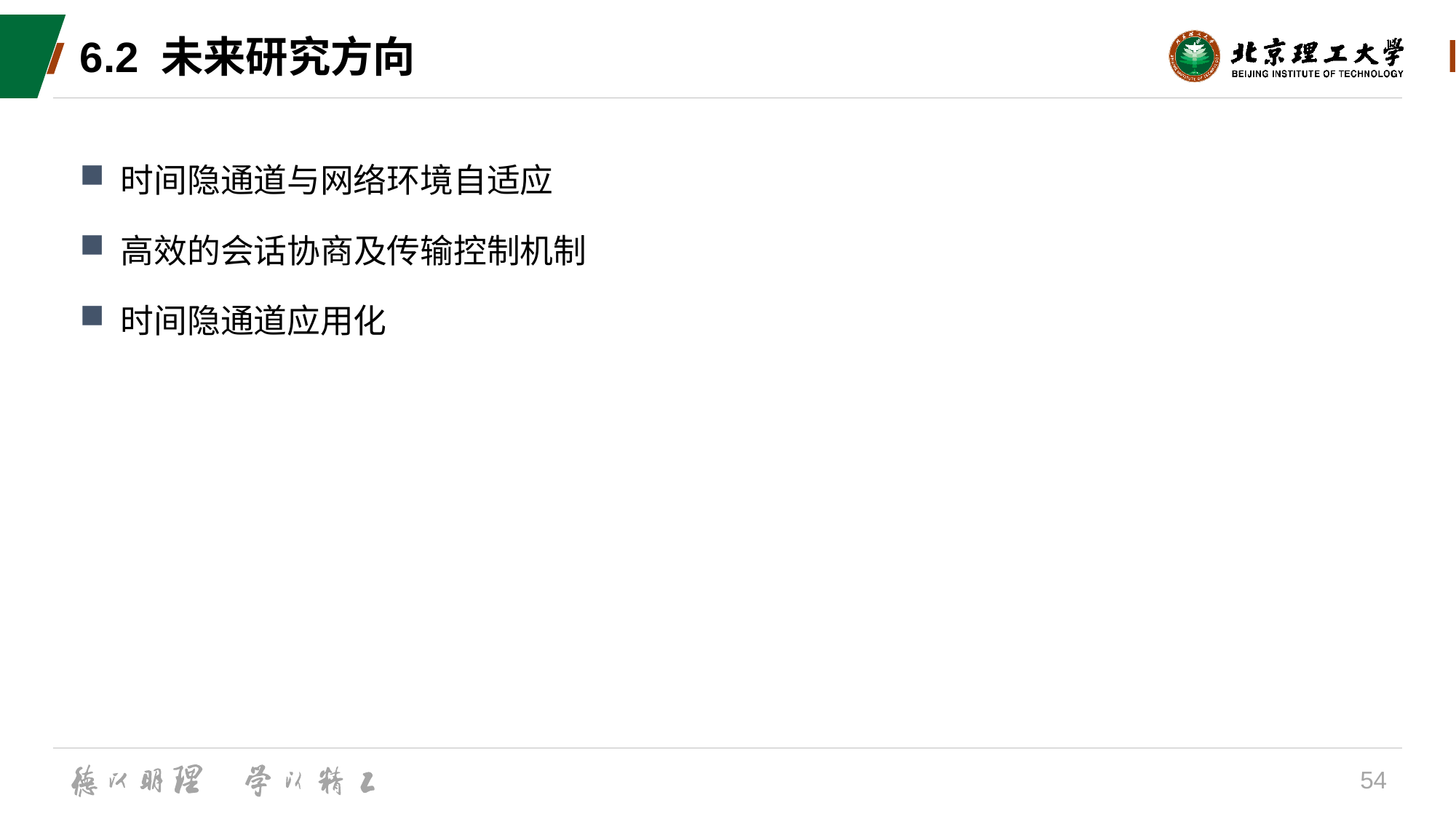

# 6.2 未来研究方向
时间隐通道与网络环境自适应
高效的会话协商及传输控制机制
时间隐通道应用化